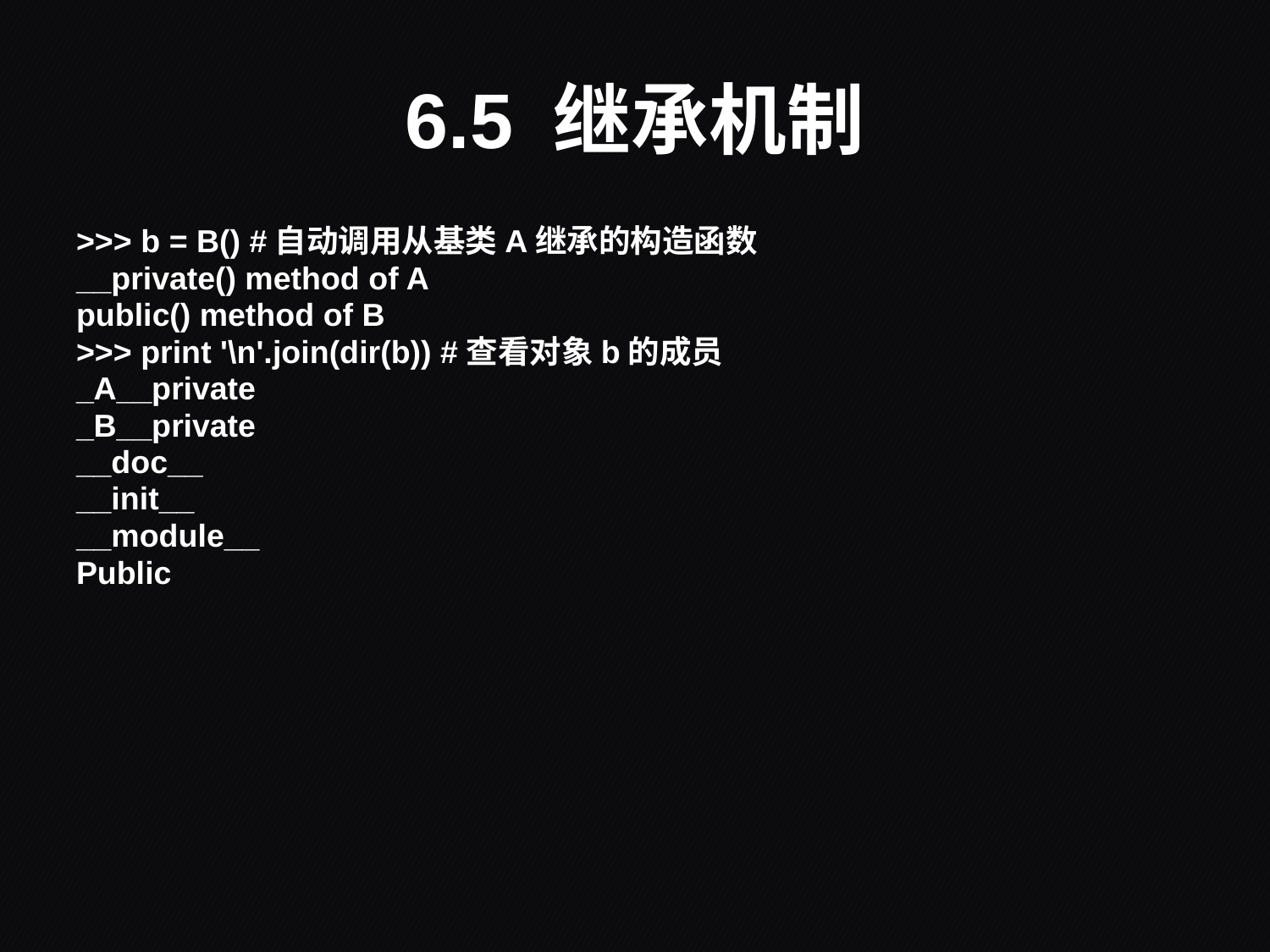

# 6.5 继承机制
>>> b = B() #自动调用从基类A继承的构造函数
__private() method of A
public() method of B
>>> print '\n'.join(dir(b)) #查看对象b的成员
_A__private
_B__private
__doc__
__init__
__module__
Public